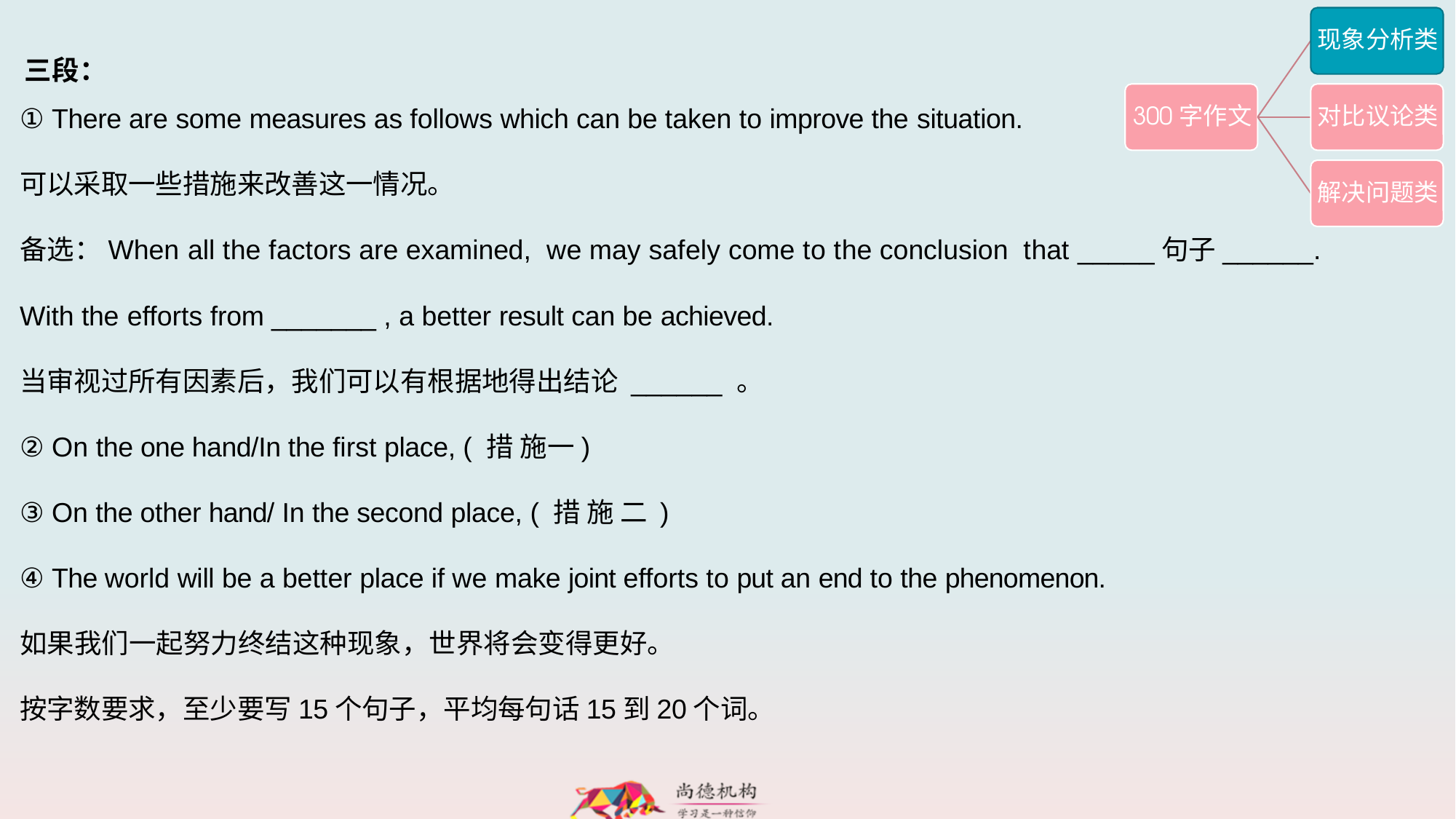

300字作文

现象分析类

对比议论类

解决问题类
三段：
① There are some measures as follows which can be taken to improve the situation.

可以采取一些措施来改善这一情况。

备选：When all the factors are examined,  we may safely come to the conclusion  that _____句子______.

With the efforts from _______ , a better result can be achieved.

当审视过所有因素后，我们可以有根据地得出结论 ______ 。

② On the one hand/In the first place, ( 措 施一)

③ On the other hand/ In the second place, ( 措 施 二 )

④ The world will be a better place if we make joint efforts to put an end to the phenomenon.

如果我们一起努力终结这种现象，世界将会变得更好。

按字数要求，至少要写15个句子，平均每句话15到20个词。